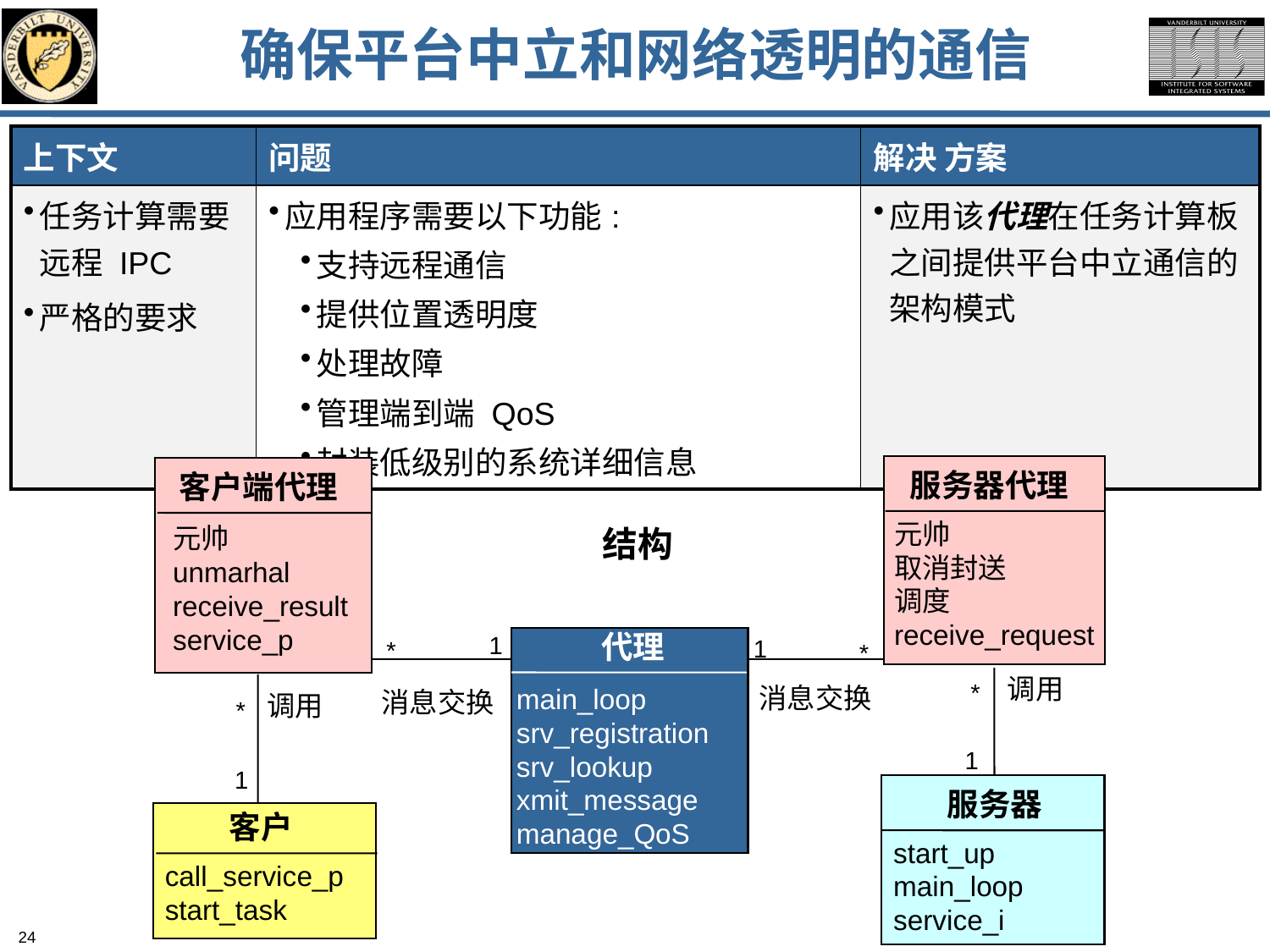

# 确保平台中立和网络透明的通信
| 上下文 | 问题 | 解决 方案 |
| --- | --- | --- |
| 任务计算需要远程 IPC 严格的要求 | 应用程序需要以下功能: 支持远程通信 提供位置透明度 处理故障 管理端到端 QoS 封装低级别的系统详细信息 | 应用该代理在任务计算板之间提供平台中立通信的架构模式 |

服务器代理
客户端代理
元帅
取消封送
调度
receive_request

元帅
unmarhal
receive_result
service_p
代理
1
1

*
*

调用

*

消息交换

main_loop
srv_registration
srv_lookup
xmit_message
manage_QoS
消息交换
调用
*
1
1

服务器
客户

start_up
main_loop
service_i

call_service_p
start_task

结构
24